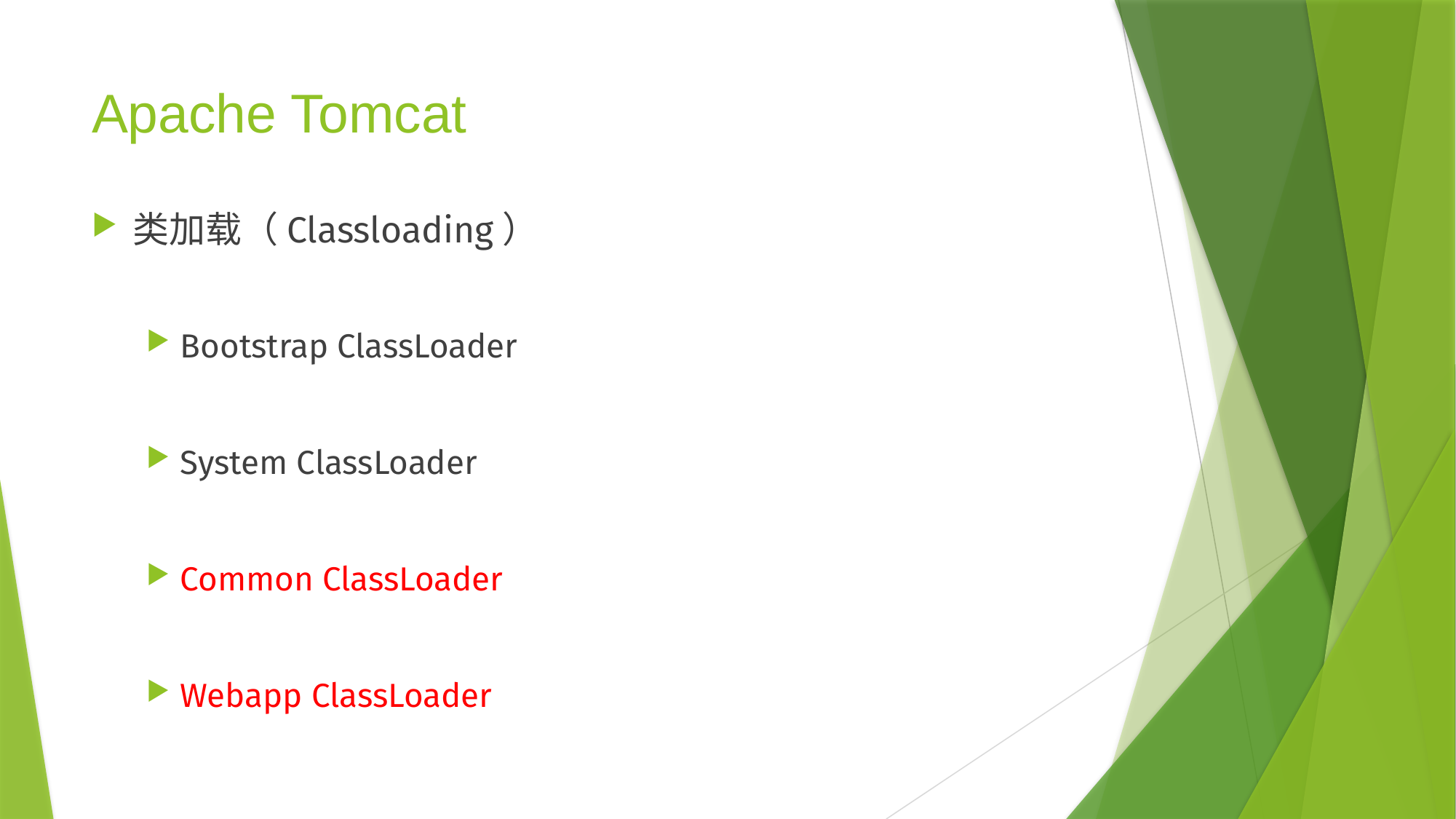

# Apache Tomcat
类加载（Classloading）

Bootstrap ClassLoader

System ClassLoader

Common ClassLoader

Webapp ClassLoader